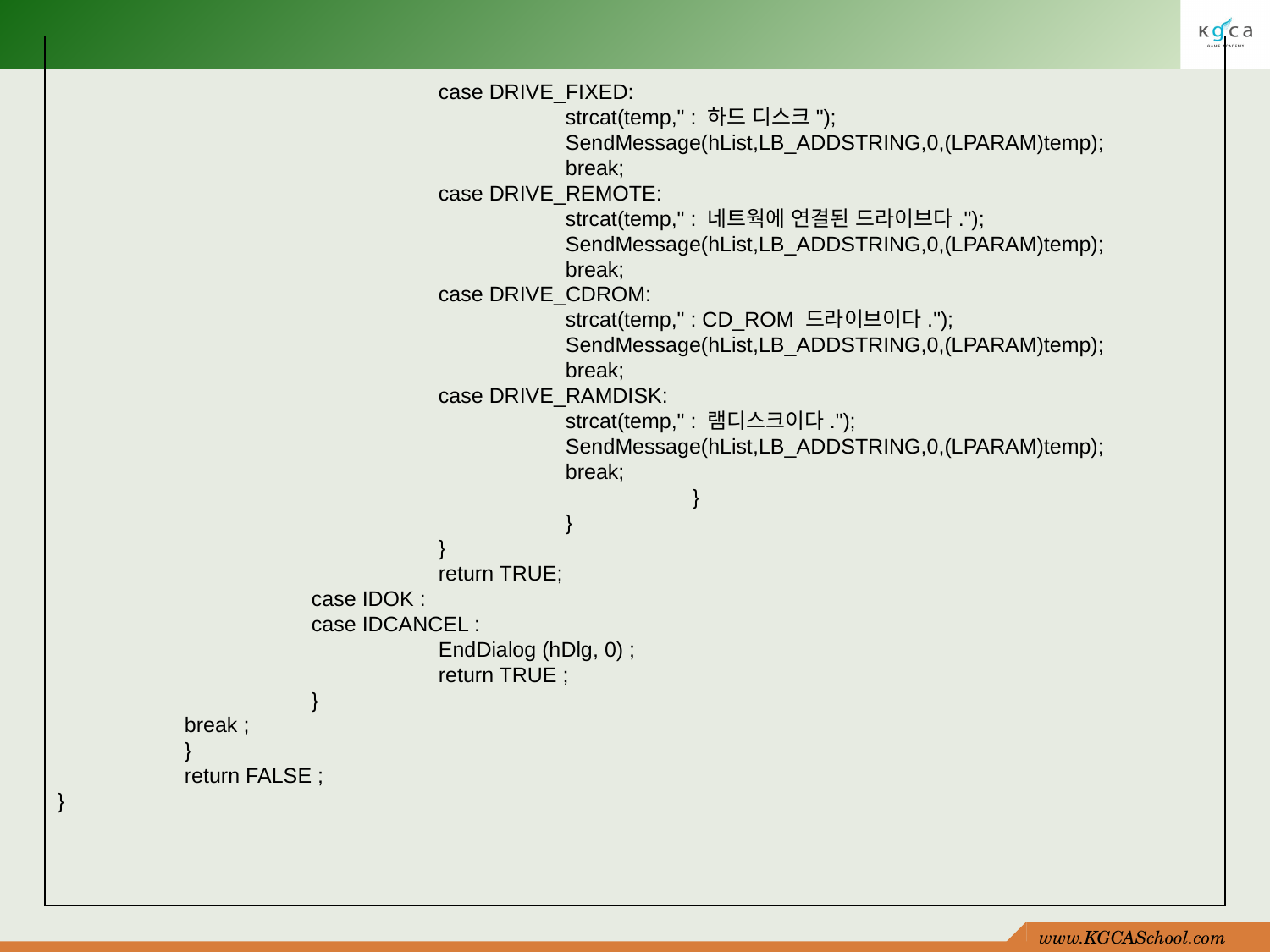

case DRIVE_FIXED:
				strcat(temp," : 하드 디스크");
				SendMessage(hList,LB_ADDSTRING,0,(LPARAM)temp);
				break;
			case DRIVE_REMOTE:
				strcat(temp," : 네트웍에 연결된 드라이브다.");
				SendMessage(hList,LB_ADDSTRING,0,(LPARAM)temp);
				break;
			case DRIVE_CDROM:
				strcat(temp," : CD_ROM 드라이브이다.");
				SendMessage(hList,LB_ADDSTRING,0,(LPARAM)temp);
				break;
			case DRIVE_RAMDISK:
				strcat(temp," : 램디스크이다.");
				SendMessage(hList,LB_ADDSTRING,0,(LPARAM)temp);
				break;
					}
				}
			}
			return TRUE;
		case IDOK :
		case IDCANCEL :
			EndDialog (hDlg, 0) ;
			return TRUE ;
		}
	break ;
	}
	return FALSE ;
}